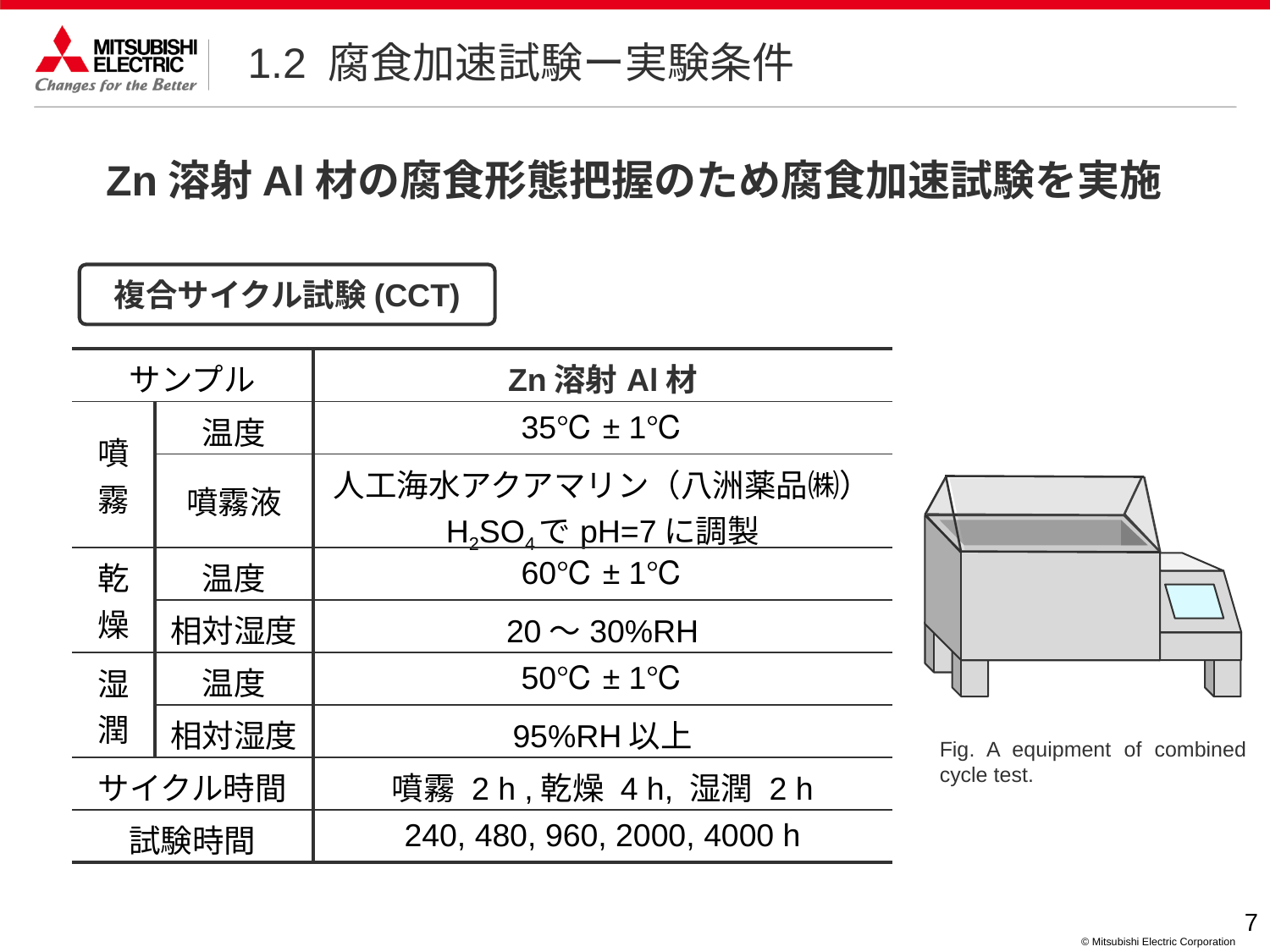

# 1.2 腐食加速試験ー実験条件
Zn溶射Al材の腐食形態把握のため腐食加速試験を実施
複合サイクル試験(CCT)
| サンプル |  | Zn溶射Al材 |
| --- | --- | --- |
| 噴霧 | 温度 | 35℃ ± 1℃ |
|  | 噴霧液 | 人工海水アクアマリン（八洲薬品㈱） H2SO4でpH=7に調製 |
| 乾燥 | 温度 | 60℃ ± 1℃ |
|  | 相対湿度 | 20～30%RH |
| 湿潤 | 温度 | 50℃ ± 1℃ |
|  | 相対湿度 | 95%RH以上 |
| サイクル時間 |  | 噴霧 2 h ,乾燥 4 h, 湿潤 2 h |
| 試験時間 |  | 240, 480, 960, 2000, 4000 h |

Fig. A equipment of combined cycle test.